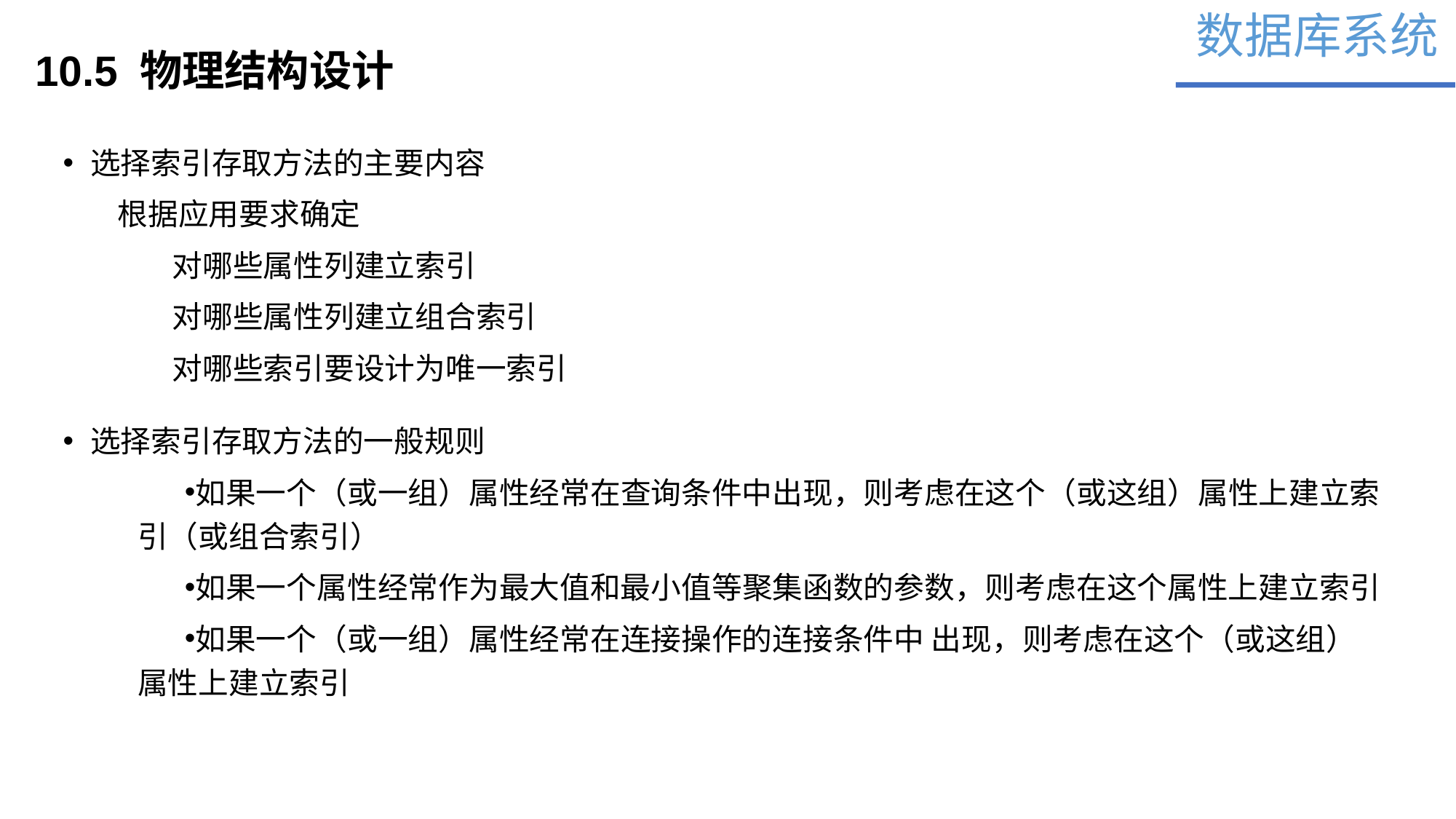

数据库系统
10.5 物理结构设计

选择索引存取方法的主要内容
根据应用要求确定
对哪些属性列建立索引
对哪些属性列建立组合索引
对哪些索引要设计为唯一索引
选择索引存取方法的一般规则
如果一个（或一组）属性经常在查询条件中出现，则考虑在这个（或这组）属性上建立索引（或组合索引）
如果一个属性经常作为最大值和最小值等聚集函数的参数，则考虑在这个属性上建立索引
如果一个（或一组）属性经常在连接操作的连接条件中 出现，则考虑在这个（或这组）属性上建立索引